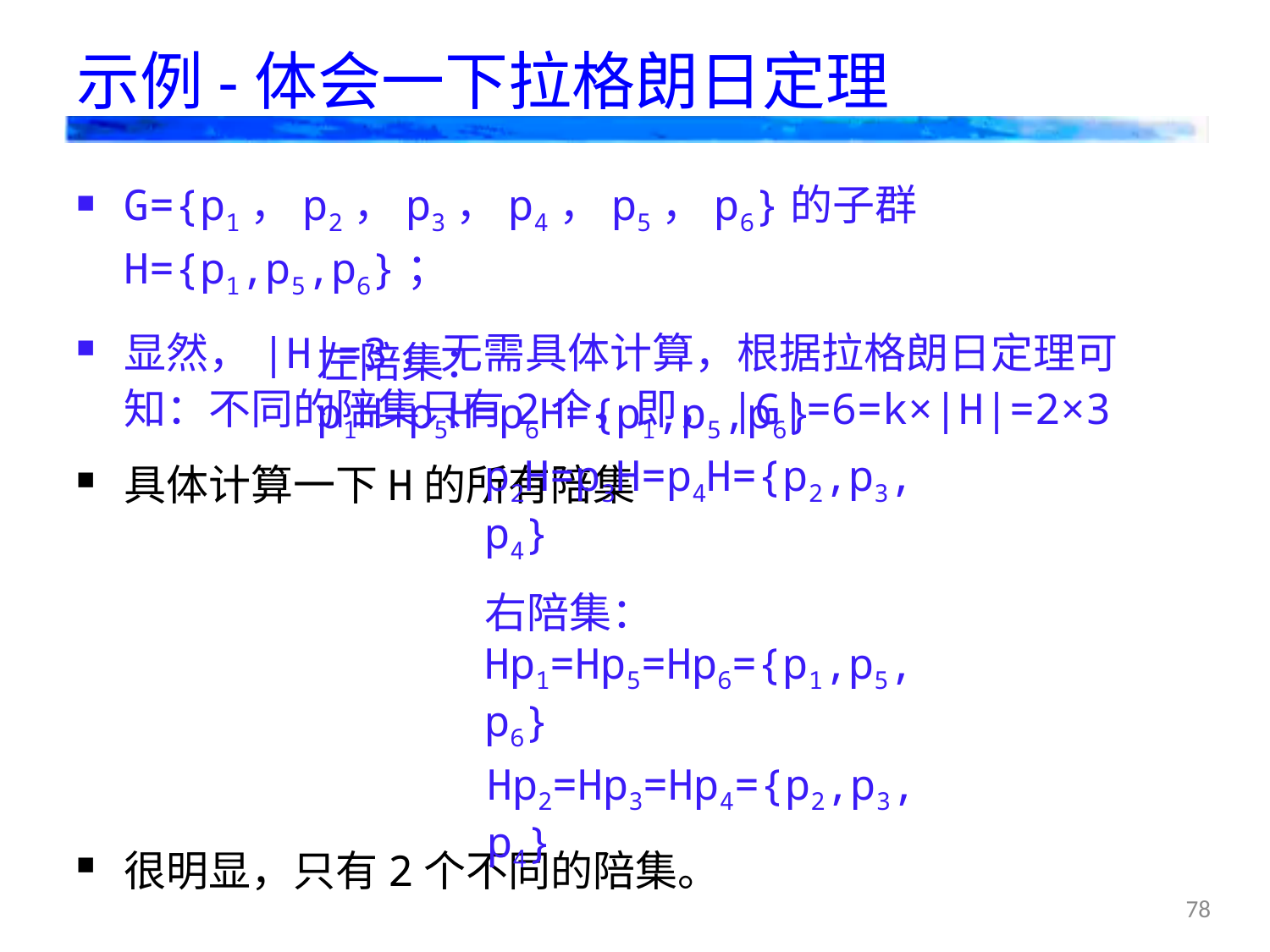

# 示例-体会一下拉格朗日定理
G={p1，p2，p3，p4，p5，p6}的子群H={p1,p5,p6}；
显然，|H|=3，无需具体计算，根据拉格朗日定理可知：不同的陪集只有2个，即，|G|=6=k×|H|=2×3
具体计算一下H的所有陪集

很明显，只有2个不同的陪集。
左陪集：p1H=p5H=p6H={p1,p5,p6}
p2H=p3H=p4H={p2,p3,p4}
右陪集：Hp1=Hp5=Hp6={p1,p5,p6}
Hp2=Hp3=Hp4={p2,p3,p4}
78